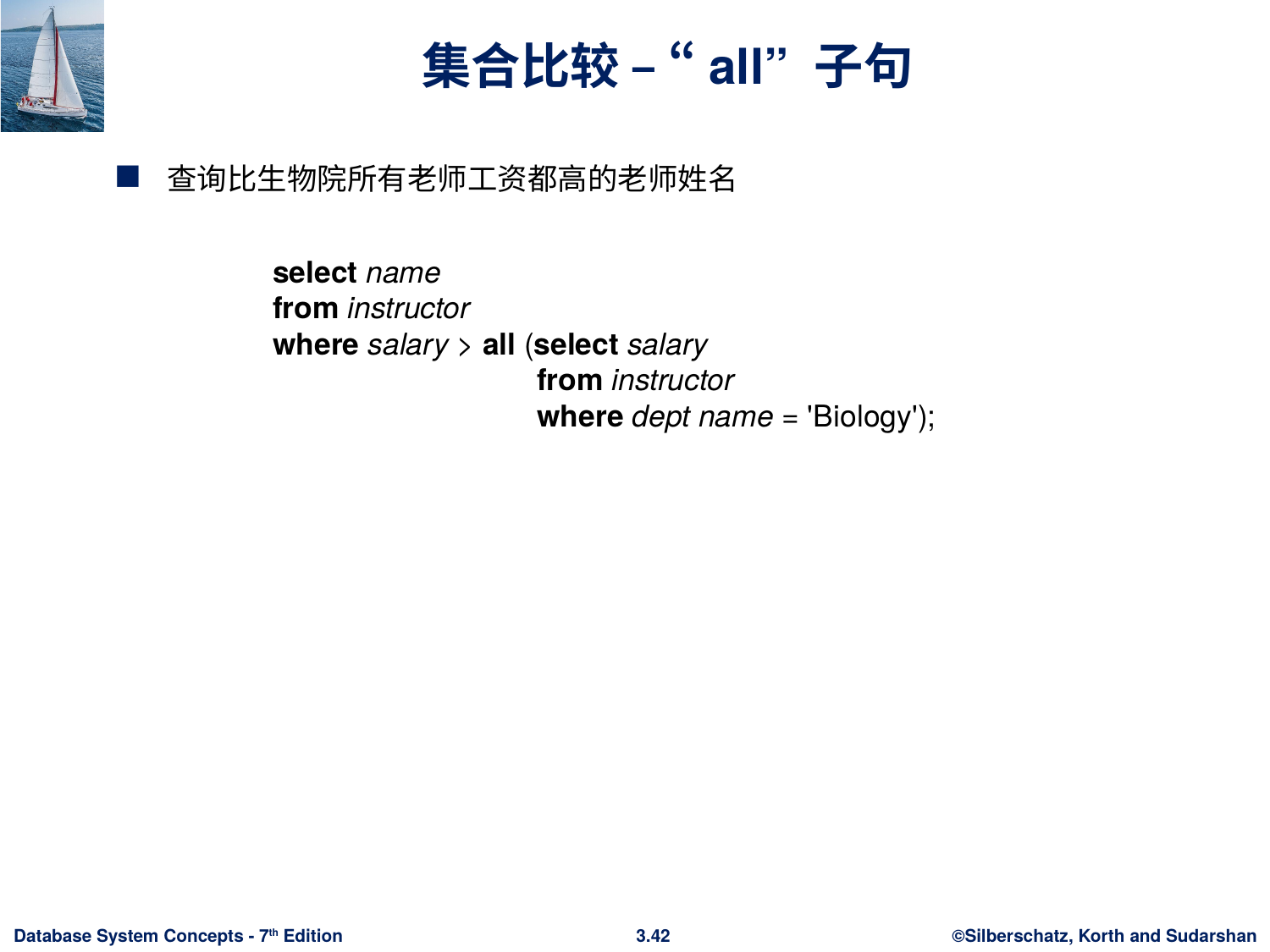

# 集合比较 – “all” 子句
查询比生物院所有老师工资都高的老师姓名
select name
from instructor
where salary > all (select salary
                                from instructor
                                where dept name = 'Biology');